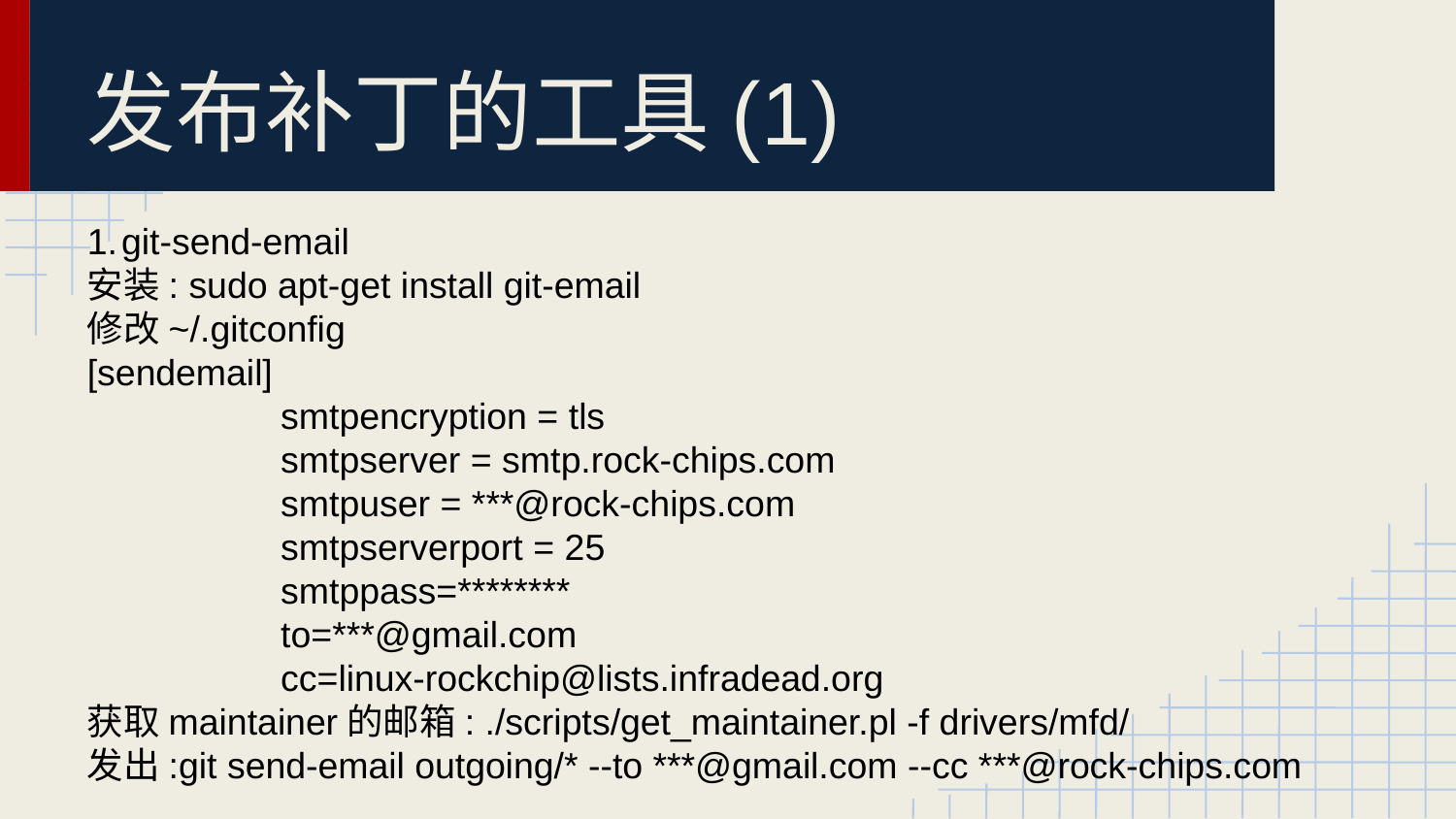

发布补丁的工具(1)
git-send-email
安装: sudo apt-get install git-email
修改~/.gitconfig
[sendemail]
                   smtpencryption = tls
                   smtpserver = smtp.rock-chips.com
                   smtpuser = ***@rock-chips.com
                   smtpserverport = 25
                   smtppass=********
                   to=***@gmail.com
                   cc=linux-rockchip@lists.infradead.org
获取maintainer的邮箱: ./scripts/get_maintainer.pl -f drivers/mfd/
发出:git send-email outgoing/* --to ***@gmail.com --cc ***@rock-chips.com